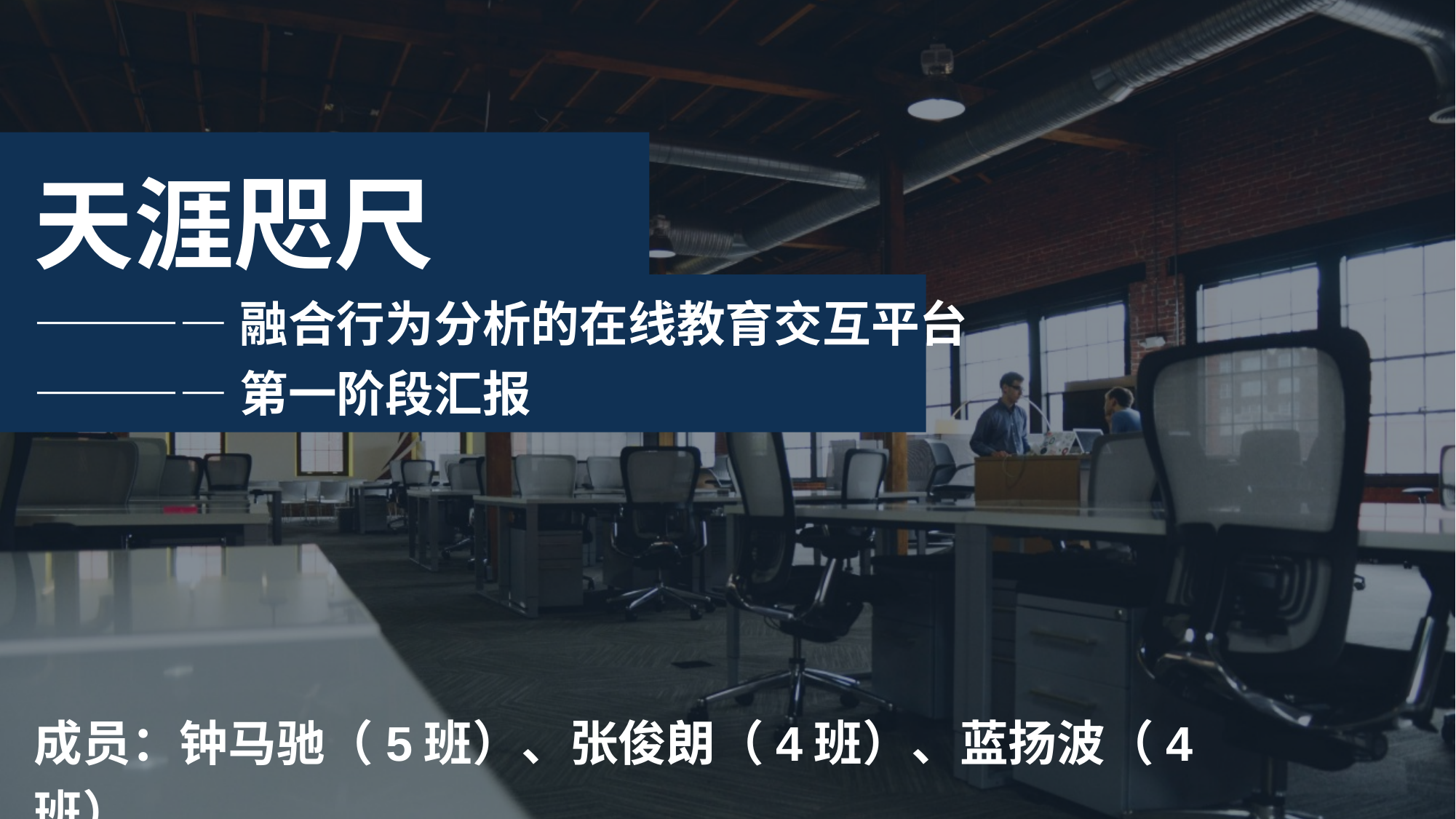

天涯咫尺
————融合行为分析的在线教育交互平台
————第一阶段汇报

成员：钟马驰（5班）、张俊朗（4班）、蓝扬波（4班）